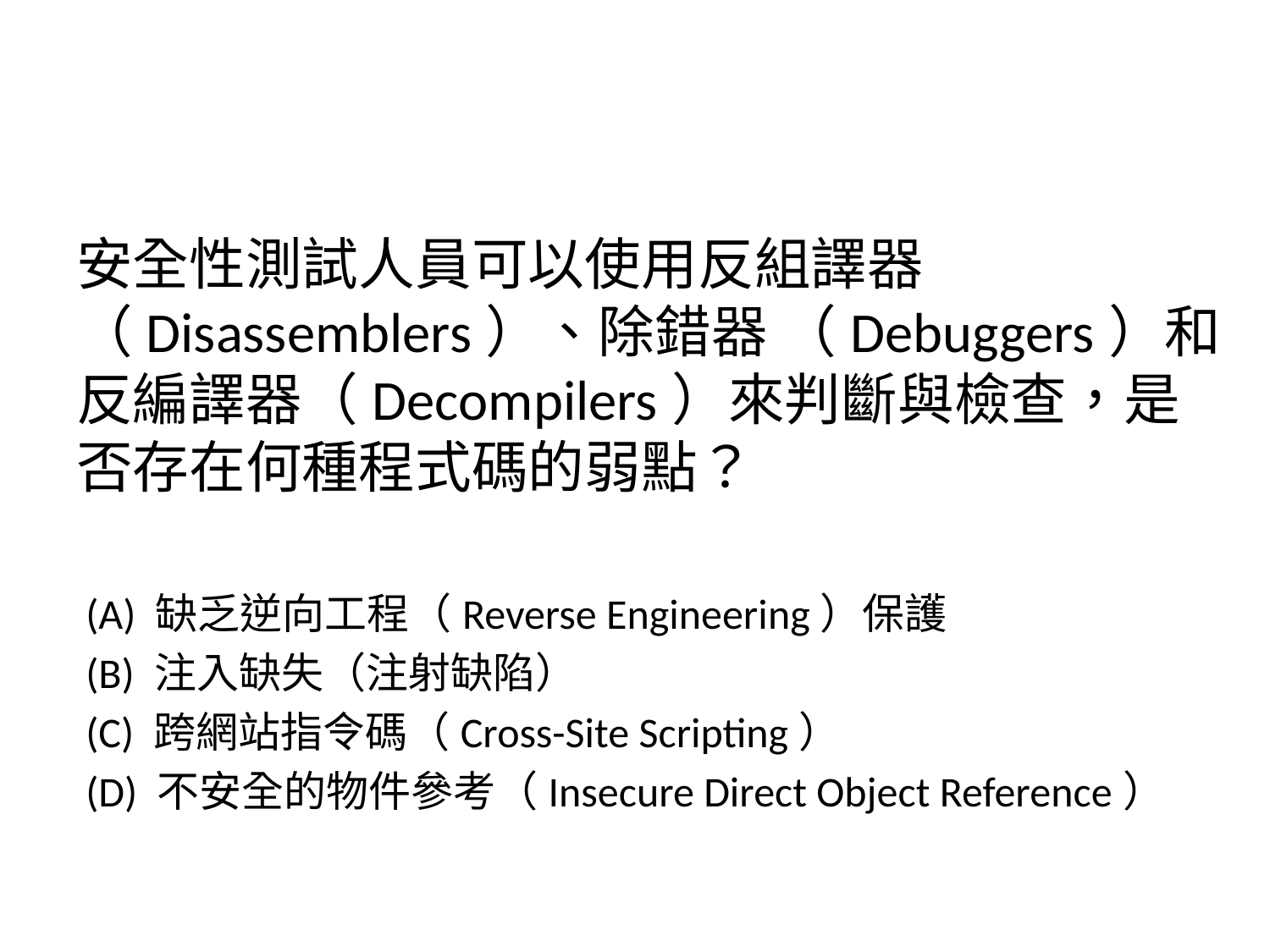

安全性測試人員可以使用反組譯器（Disassemblers）、除錯器 （Debuggers）和反編譯器（Decompilers）來判斷與檢查，是否存在何種程式碼的弱點？

 (A) 缺乏逆向工程（Reverse Engineering）保護
 (B) 注入缺失（注射缺陷）
 (C) 跨網站指令碼（Cross-Site Scripting）
 (D) 不安全的物件參考（Insecure Direct Object Reference）